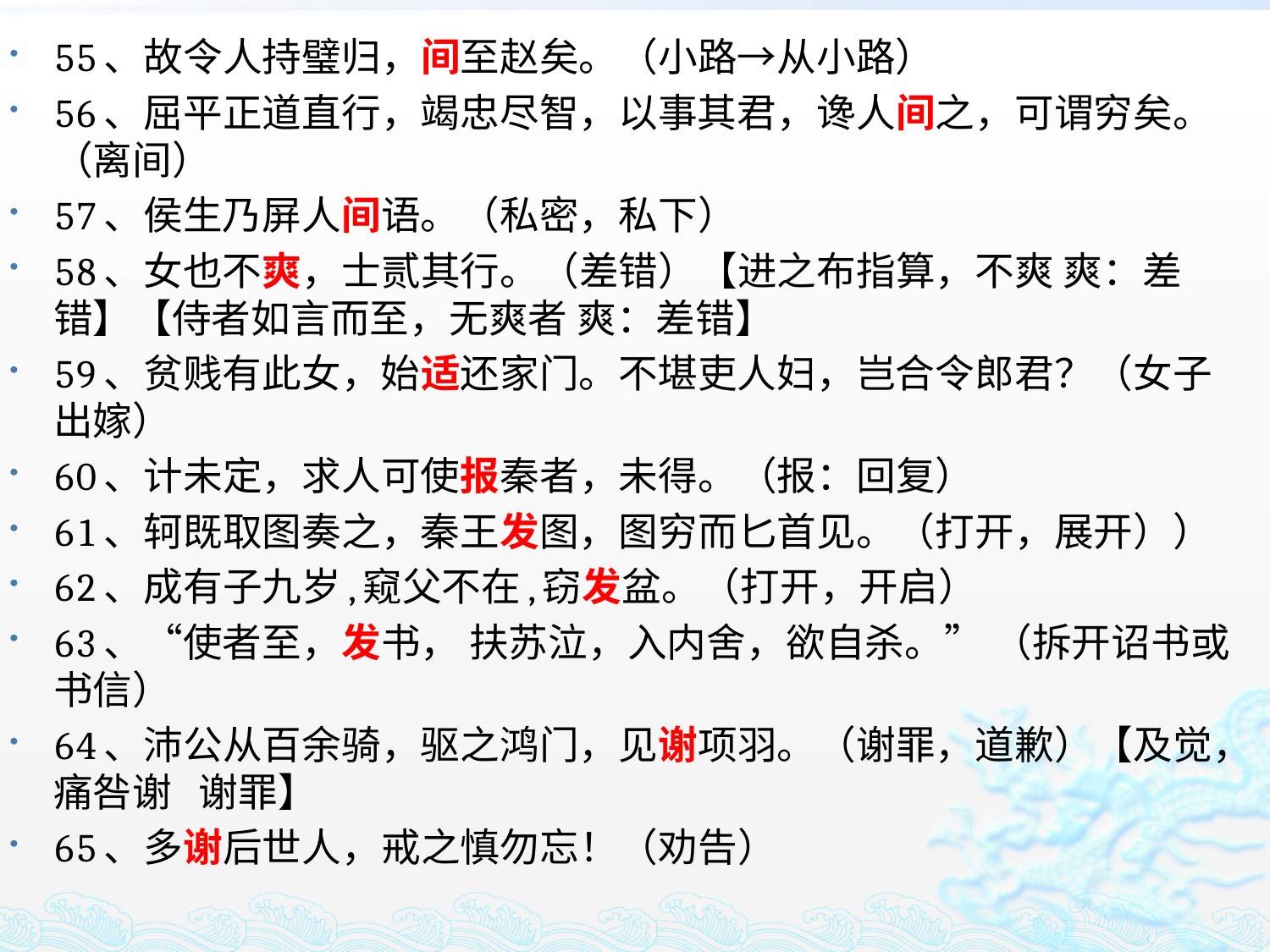

55、故令人持璧归，间至赵矣。（小路→从小路）
56、屈平正道直行，竭忠尽智，以事其君，谗人间之，可谓穷矣。（离间）
57、侯生乃屏人间语。（私密，私下）
58、女也不爽，士贰其行。（差错）【进之布指算，不爽 爽：差错】【侍者如言而至，无爽者 爽：差错】
59、贫贱有此女，始适还家门。不堪吏人妇，岂合令郎君？（女子出嫁）
60、计未定，求人可使报秦者，未得。（报：回复）
61、轲既取图奏之，秦王发图，图穷而匕首见。（打开，展开））
62、成有子九岁,窥父不在,窃发盆。（打开，开启）
63、“使者至，发书， 扶苏泣，入内舍，欲自杀。” （拆开诏书或书信）
64、沛公从百余骑，驱之鸿门，见谢项羽。（谢罪，道歉）【及觉，痛咎谢   谢罪】
65、多谢后世人，戒之慎勿忘！（劝告）